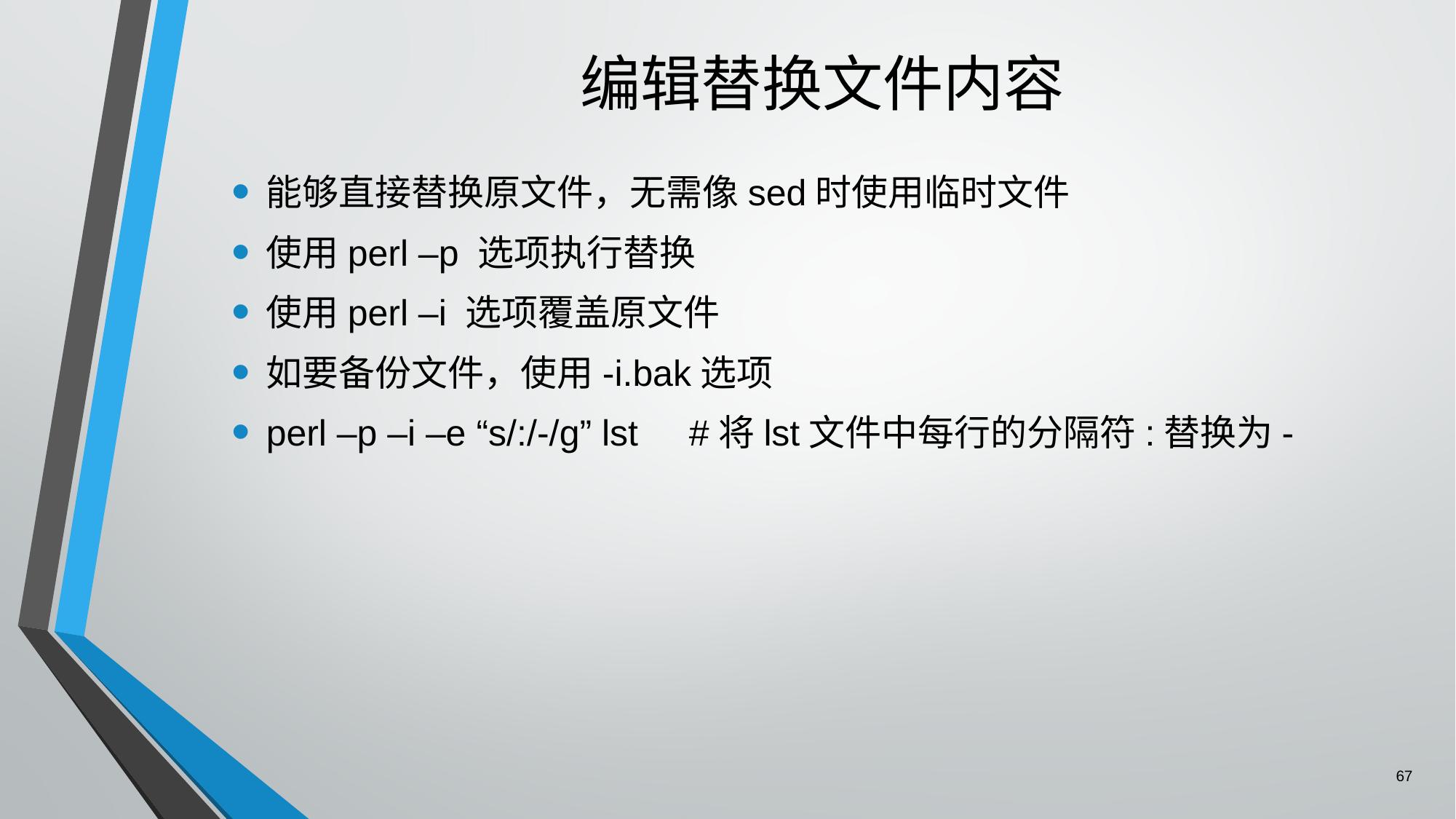

# 编辑替换文件内容
能够直接替换原文件，无需像sed时使用临时文件
使用perl –p 选项执行替换
使用perl –i 选项覆盖原文件
如要备份文件，使用-i.bak选项
perl –p –i –e “s/:/-/g” lst     #将lst文件中每行的分隔符:替换为-

67